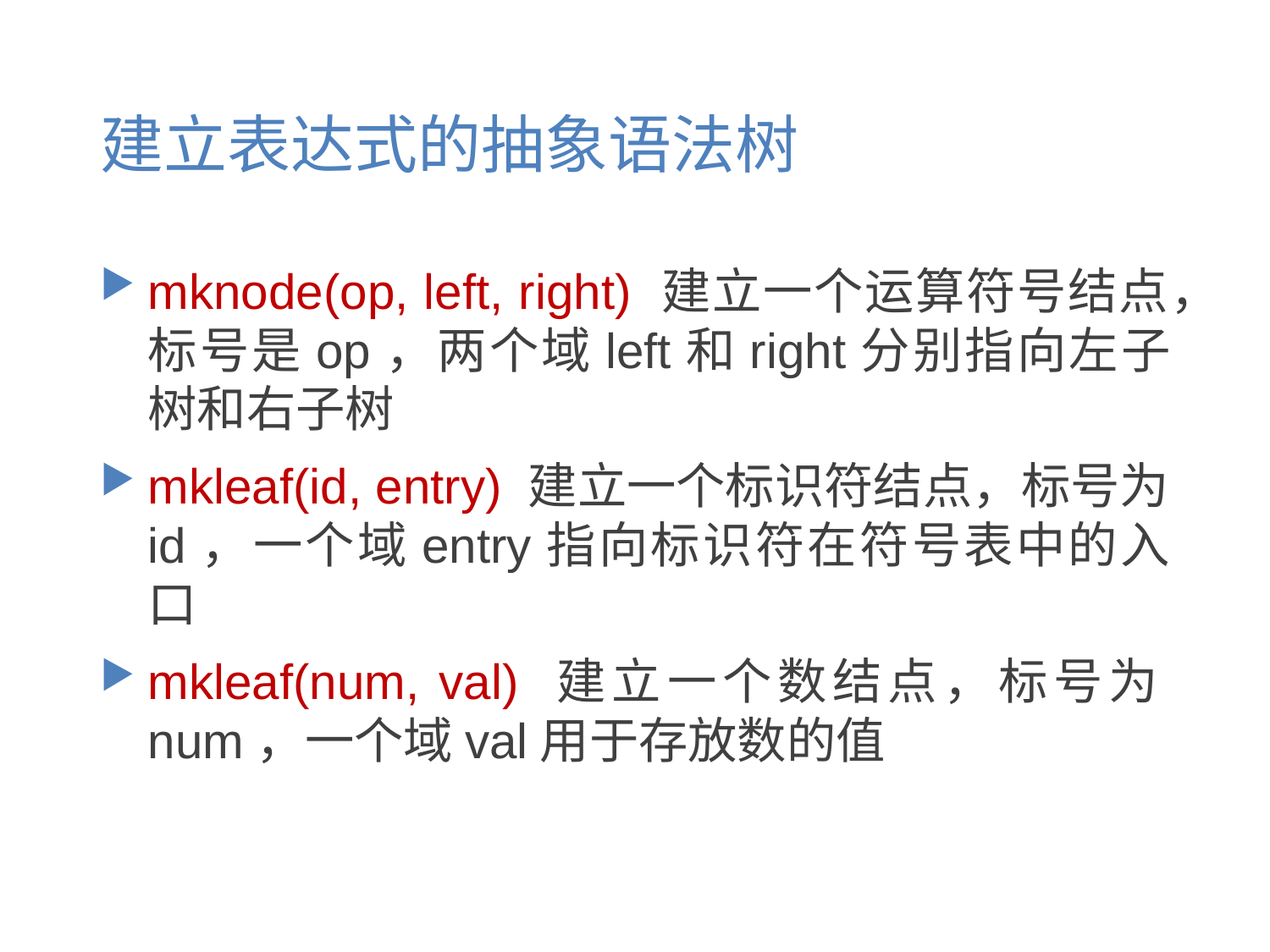

# 建立表达式的抽象语法树
mknode(op, left, right) 建立一个运算符号结点，标号是op，两个域left和right分别指向左子树和右子树
mkleaf(id, entry) 建立一个标识符结点，标号为id，一个域entry指向标识符在符号表中的入口
mkleaf(num, val) 建立一个数结点，标号为num，一个域val用于存放数的值